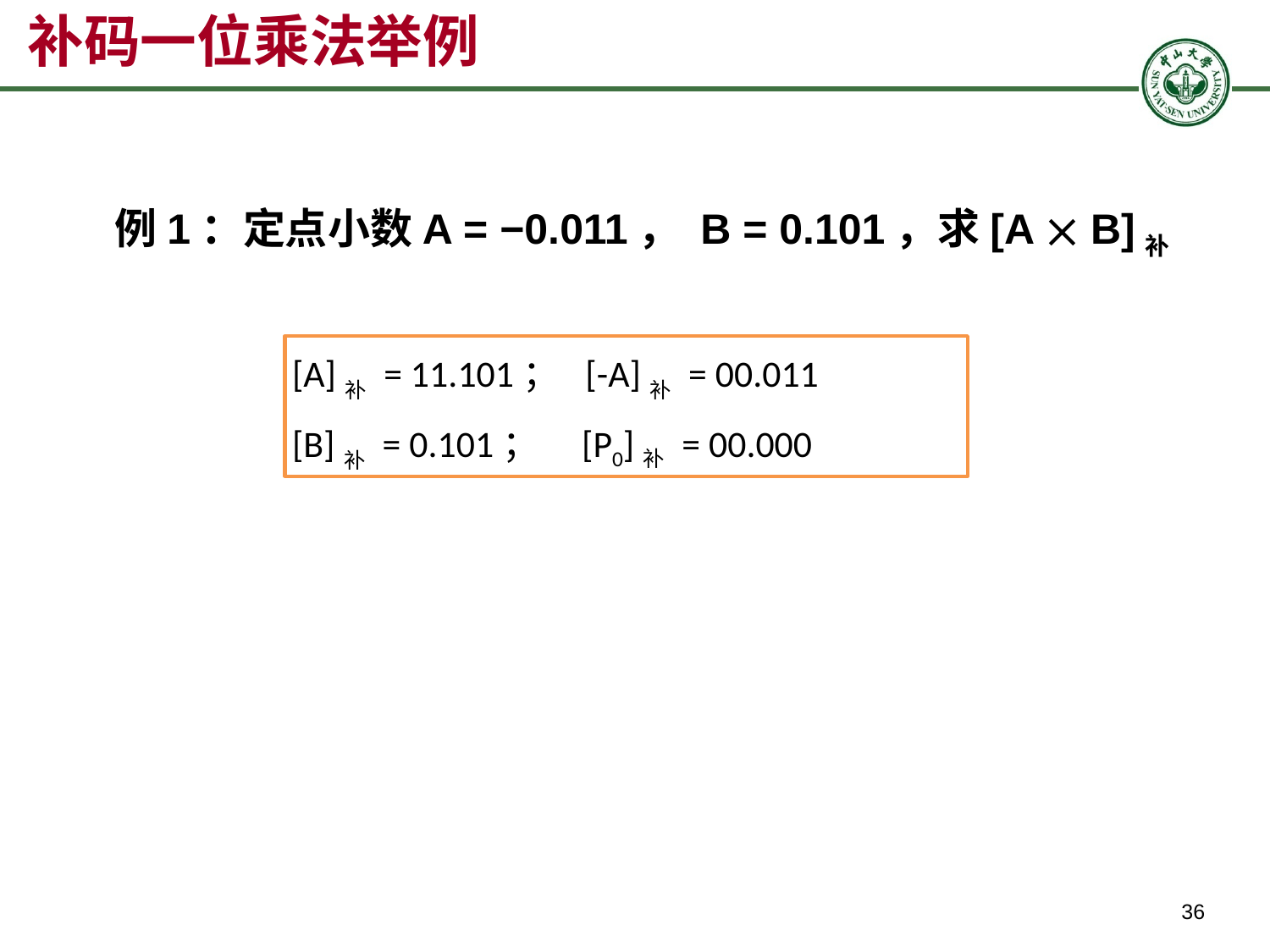

补码一位乘法举例
例1：定点小数A = −0.011， B = 0.101，求[A × B]补
[A]补 = 11.101；  [-A]补 = 00.011
[B]补 = 0.101；    [P0]补 = 00.000